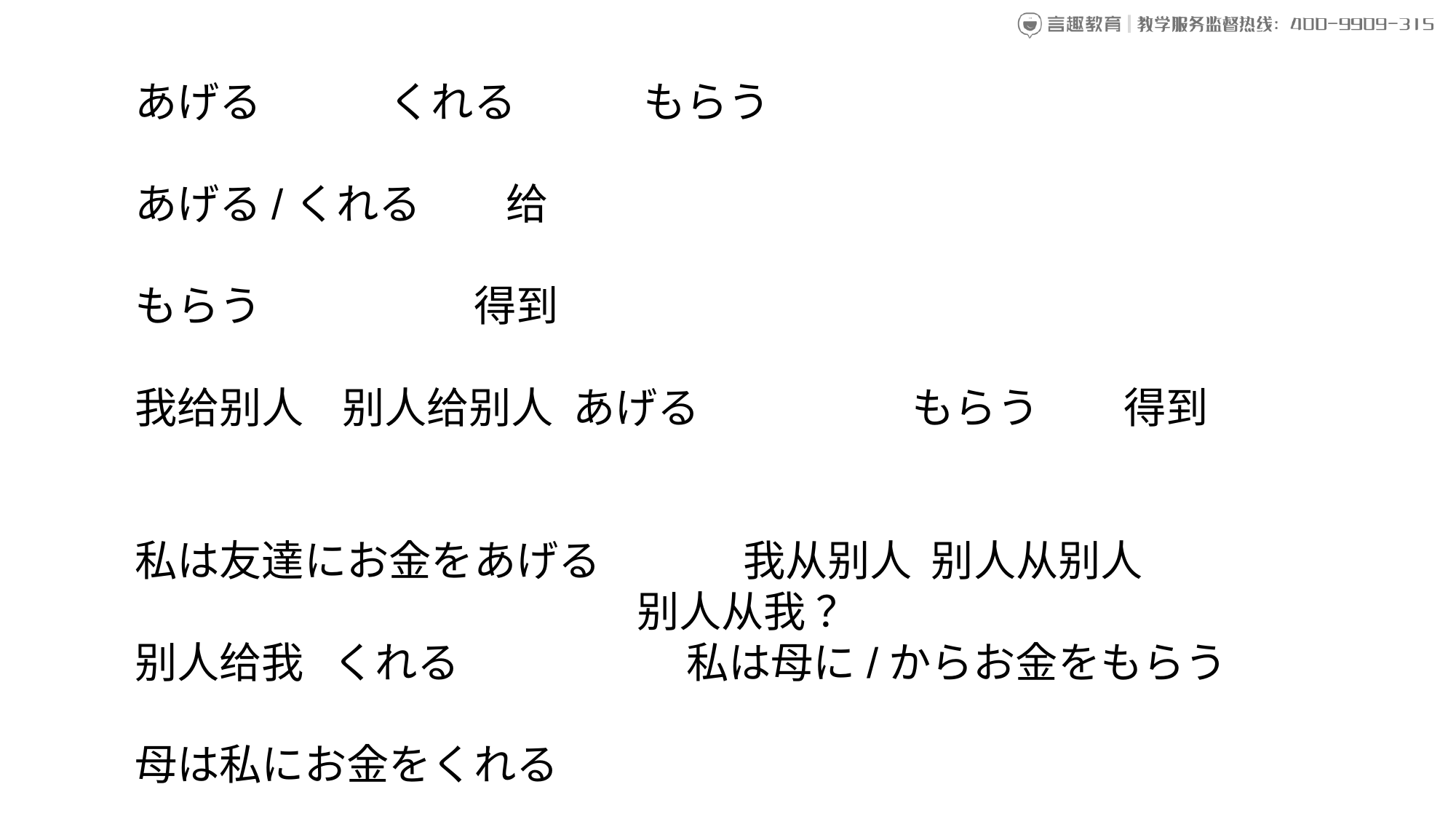

あげる　　　くれる　　　もらう

あげる/くれる　　给

もらう　　　　　得到

我给别人    别人给别人  あげる　　　　　もらう　　得到

私は友達にお金をあげる               我从别人  别人从别人
                                                    别人从我 ？
别人给我   くれる                        私は母に/からお金をもらう

母は私にお金をくれる